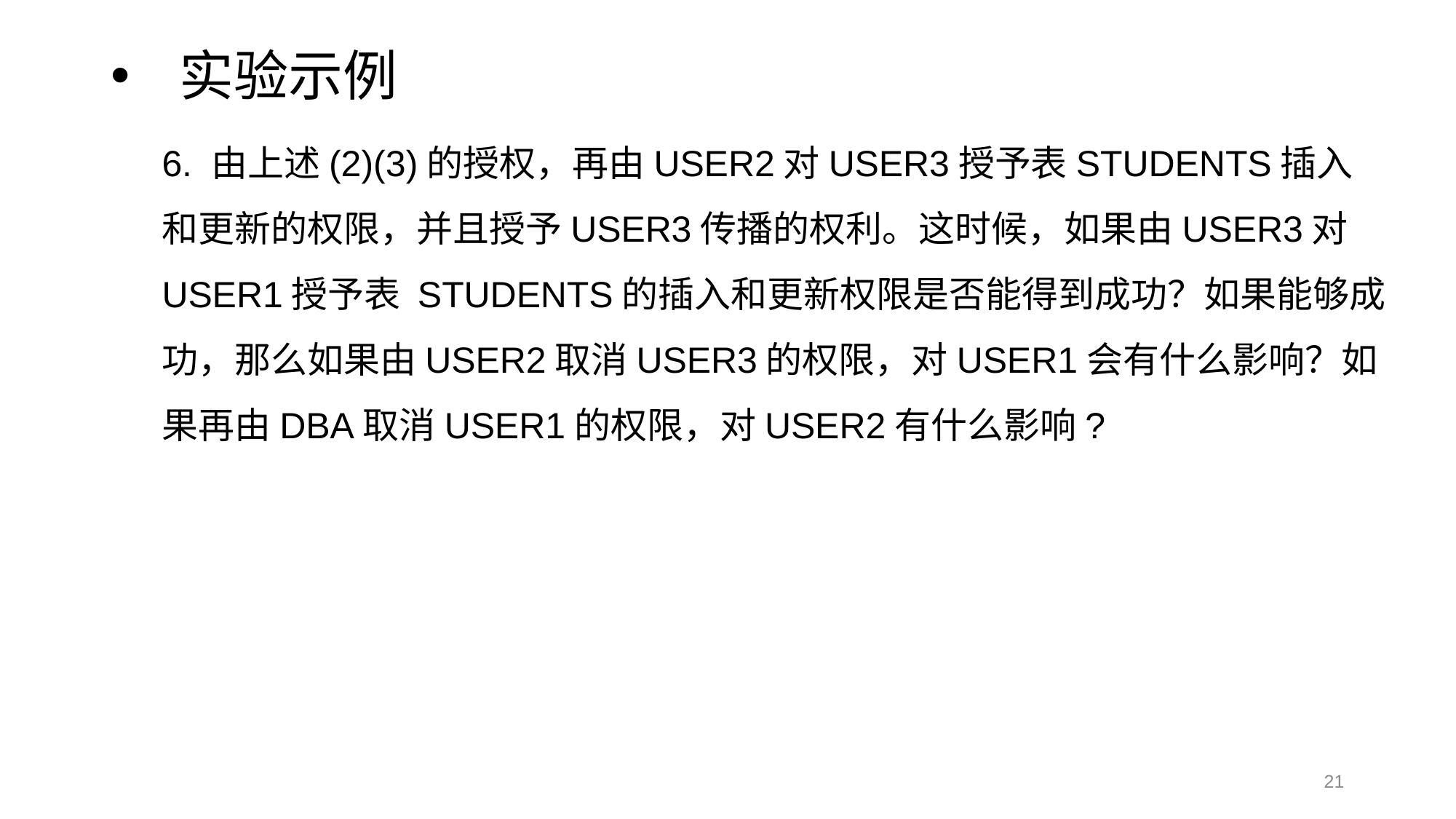

# 实验示例
6. 由上述(2)(3)的授权，再由USER2对USER3授予表STUDENTS插入和更新的权限，并且授予USER3传播的权利。这时候，如果由USER3对USER1授予表 STUDENTS的插入和更新权限是否能得到成功？如果能够成功，那么如果由USER2取消USER3的权限，对USER1会有什么影响？如果再由DBA取消USER1的权限，对USER2有什么影响?
21